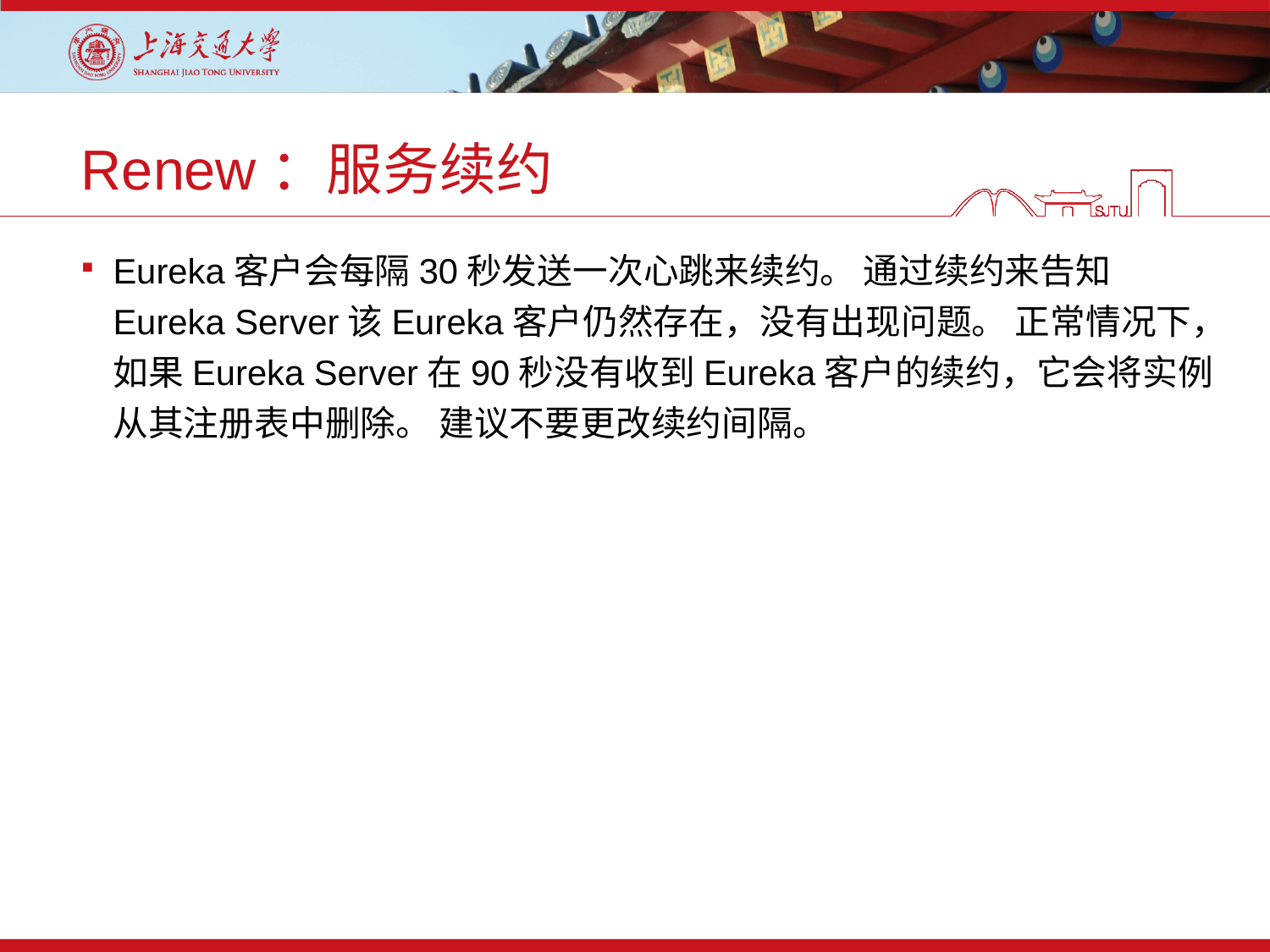

# Renew：服务续约
Eureka客户会每隔30秒发送一次心跳来续约。 通过续约来告知Eureka Server该Eureka客户仍然存在，没有出现问题。 正常情况下，如果Eureka Server在90秒没有收到Eureka客户的续约，它会将实例从其注册表中删除。 建议不要更改续约间隔。